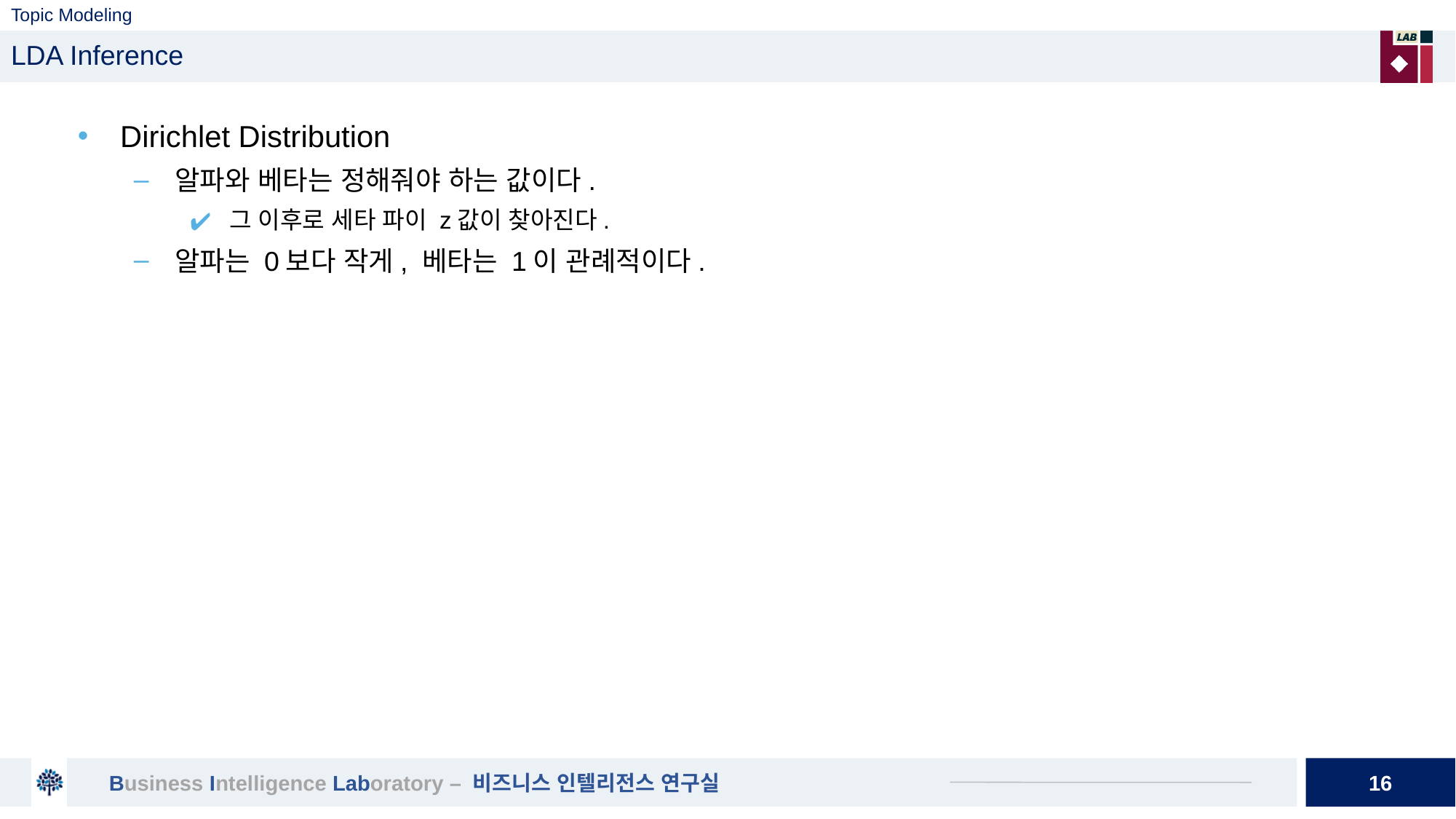

# Topic Modeling
LDA Inference
Dirichlet Distribution
알파와 베타는 정해줘야 하는 값이다.
그 이후로 세타 파이 z값이 찾아진다.
알파는 0보다 작게, 베타는 1이 관례적이다.

16